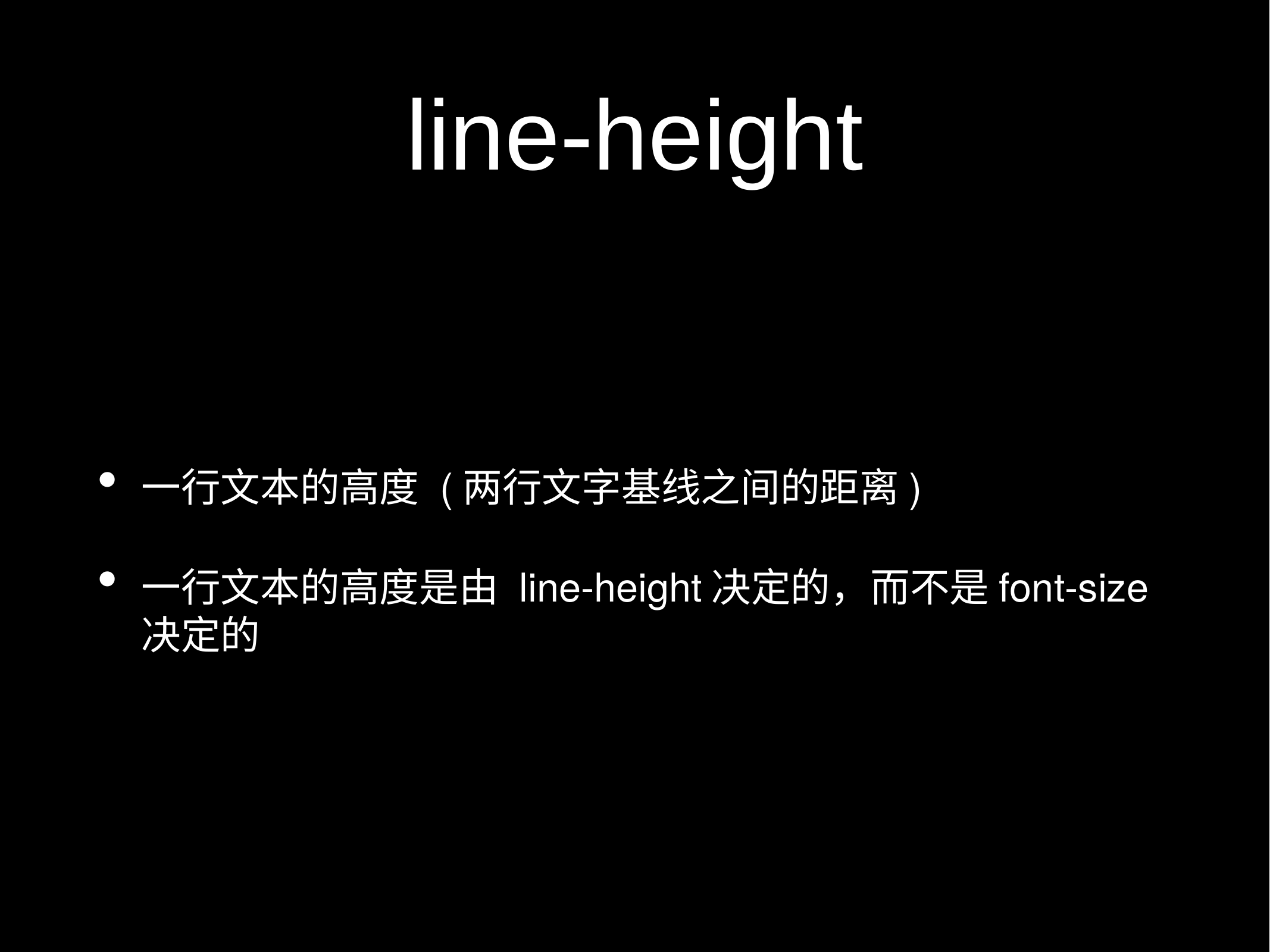

# line-height
一行文本的高度 (两行文字基线之间的距离)
一行文本的高度是由 line-height决定的，而不是font-size决定的